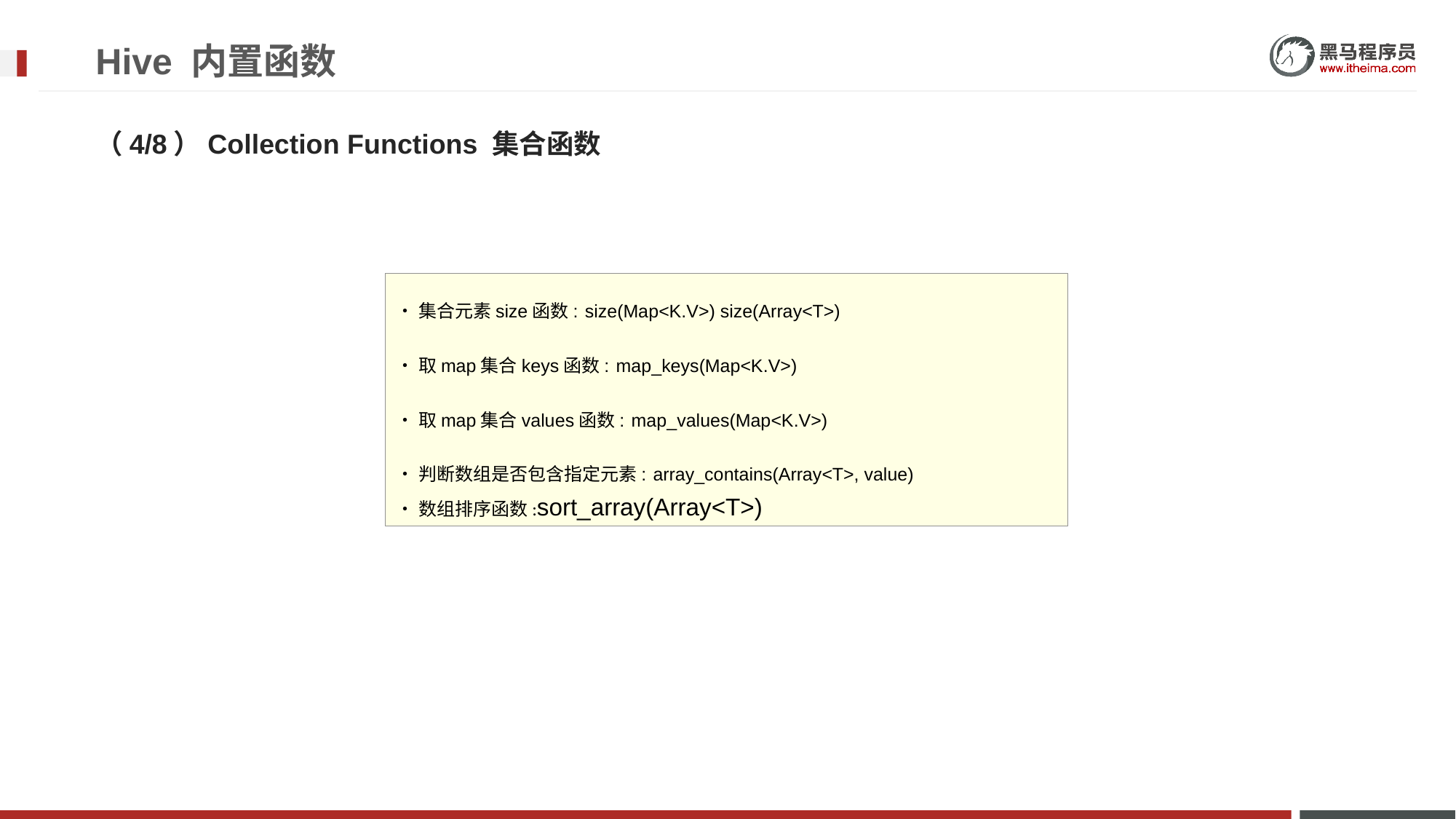

# Hive 内置函数
（4/8）Collection Functions 集合函数
•集合元素size函数: size(Map<K.V>) size(Array<T>)
•取map集合keys函数: map_keys(Map<K.V>)
•取map集合values函数: map_values(Map<K.V>)
•判断数组是否包含指定元素: array_contains(Array<T>, value)
•数组排序函数:sort_array(Array<T>)